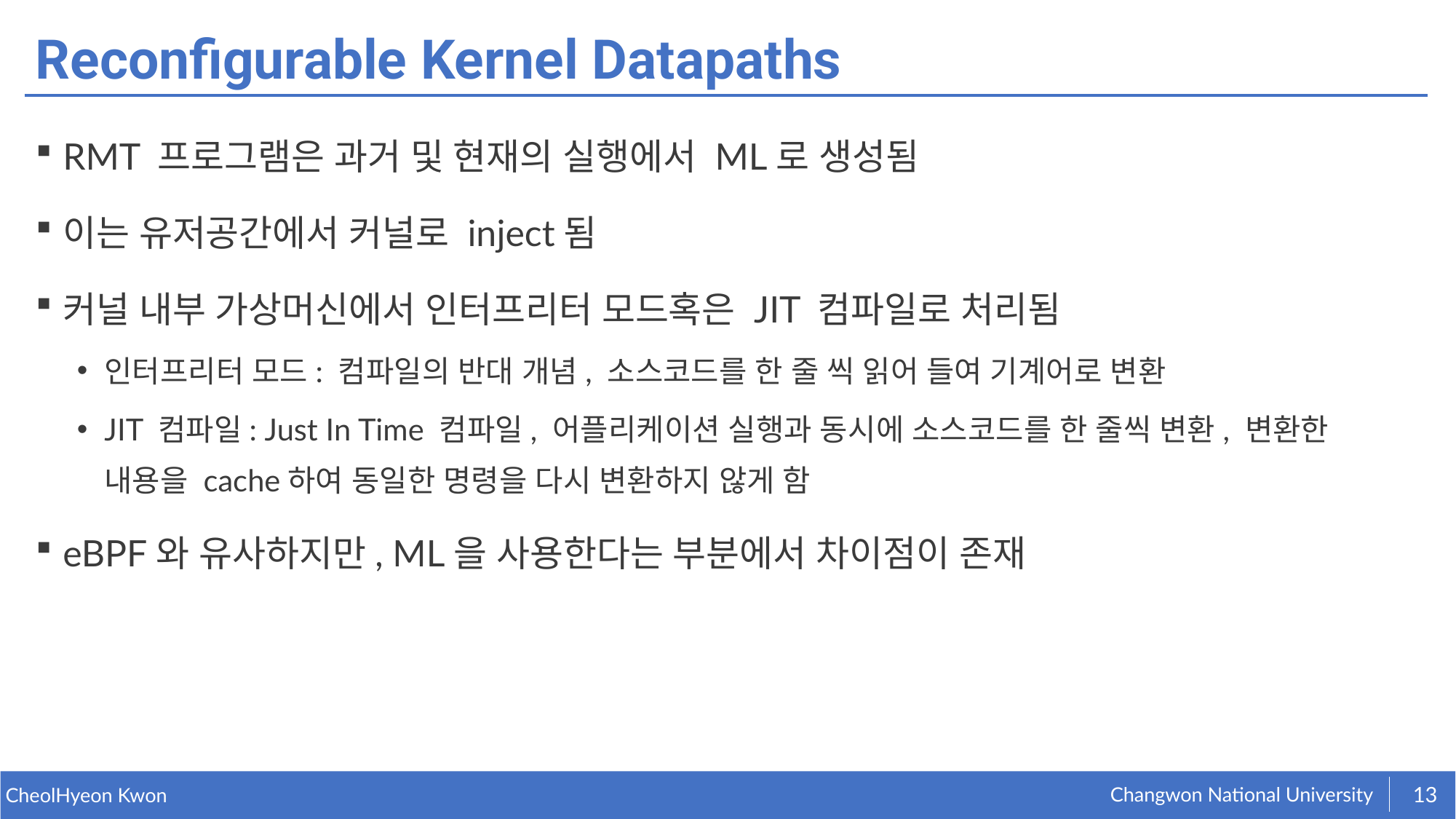

# Reconfigurable Kernel Datapaths
RMT 프로그램은 과거 및 현재의 실행에서 ML로 생성됨
이는 유저공간에서 커널로 inject됨
커널 내부 가상머신에서 인터프리터 모드혹은 JIT 컴파일로 처리됨
인터프리터 모드: 컴파일의 반대 개념, 소스코드를 한 줄 씩 읽어 들여 기계어로 변환
JIT 컴파일: Just In Time 컴파일, 어플리케이션 실행과 동시에 소스코드를 한 줄씩 변환, 변환한 내용을 cache하여 동일한 명령을 다시 변환하지 않게 함
eBPF와 유사하지만, ML을 사용한다는 부분에서 차이점이 존재
13